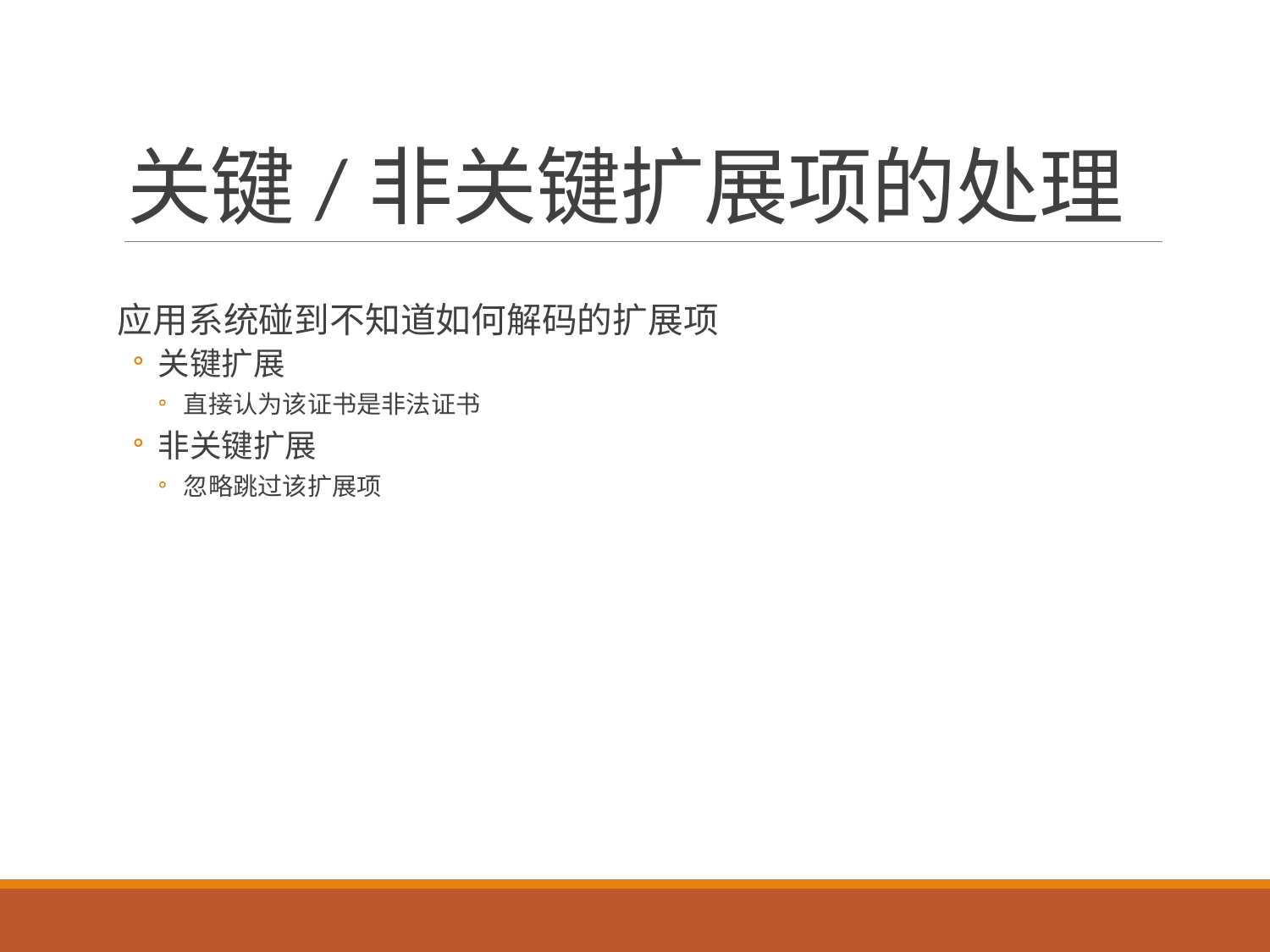

# 关键/非关键扩展项的处理
应用系统碰到不知道如何解码的扩展项
关键扩展
直接认为该证书是非法证书
非关键扩展
忽略跳过该扩展项
13